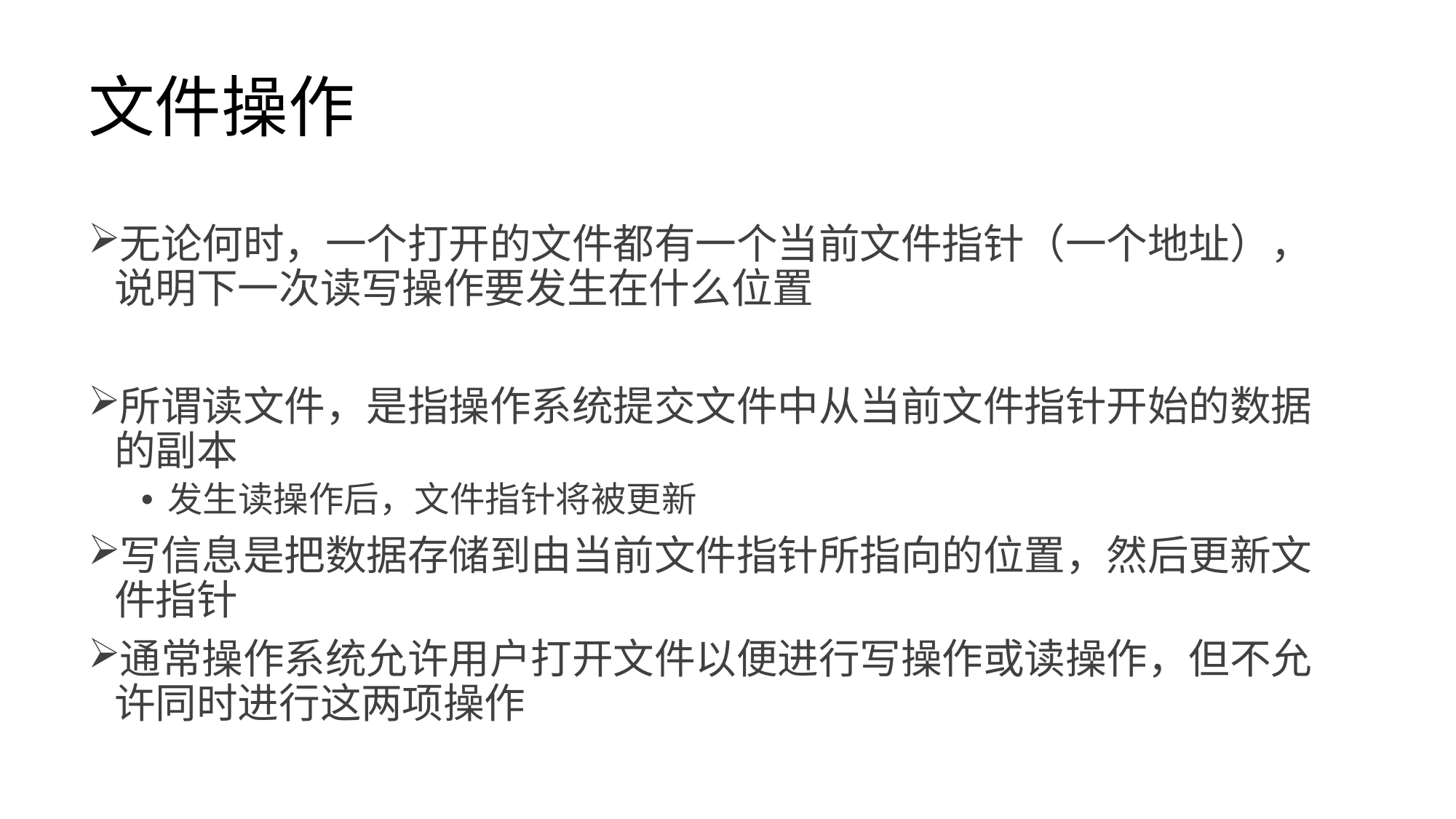

# 文件操作
无论何时，一个打开的文件都有一个当前文件指针（一个地址），说明下一次读写操作要发生在什么位置

所谓读文件，是指操作系统提交文件中从当前文件指针开始的数据的副本
发生读操作后，文件指针将被更新
写信息是把数据存储到由当前文件指针所指向的位置，然后更新文件指针
通常操作系统允许用户打开文件以便进行写操作或读操作，但不允许同时进行这两项操作